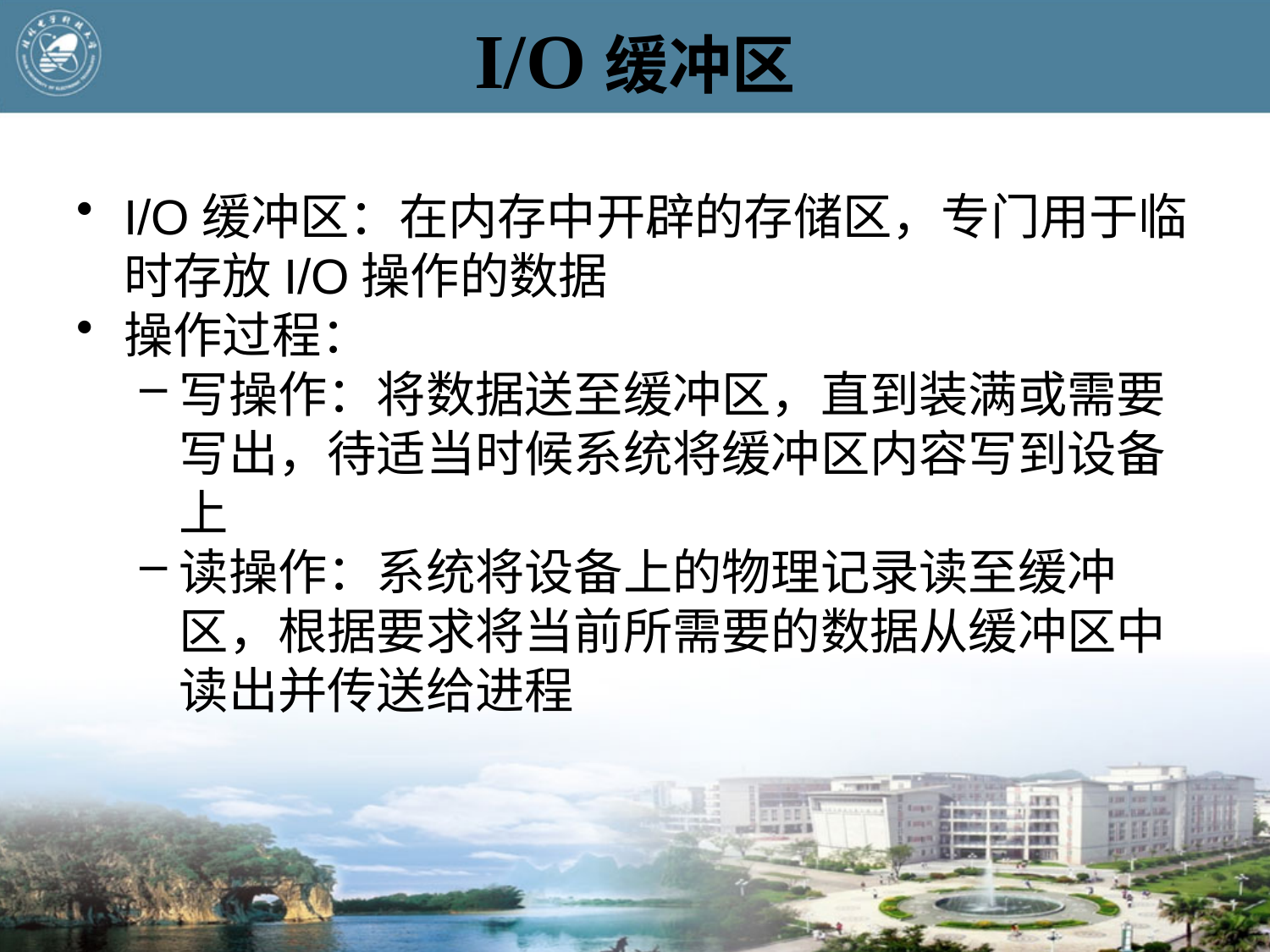

# I/O缓冲区
I/O缓冲区：在内存中开辟的存储区，专门用于临时存放I/O操作的数据
操作过程：
写操作：将数据送至缓冲区，直到装满或需要写出，待适当时候系统将缓冲区内容写到设备上
读操作：系统将设备上的物理记录读至缓冲区，根据要求将当前所需要的数据从缓冲区中读出并传送给进程